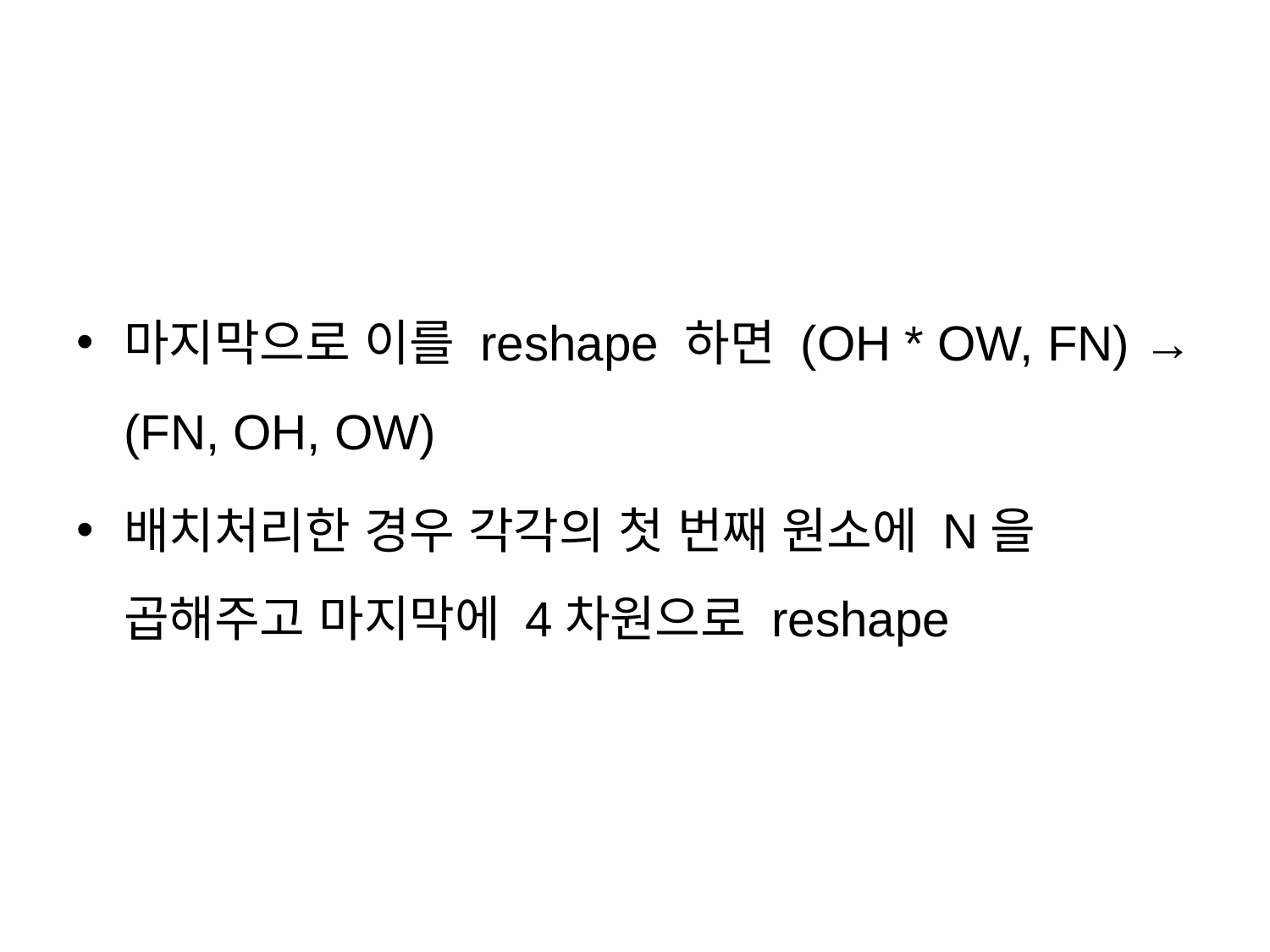

마지막으로 이를 reshape 하면 (OH * OW, FN) → (FN, OH, OW)
배치처리한 경우 각각의 첫 번째 원소에 N을 곱해주고 마지막에 4차원으로 reshape